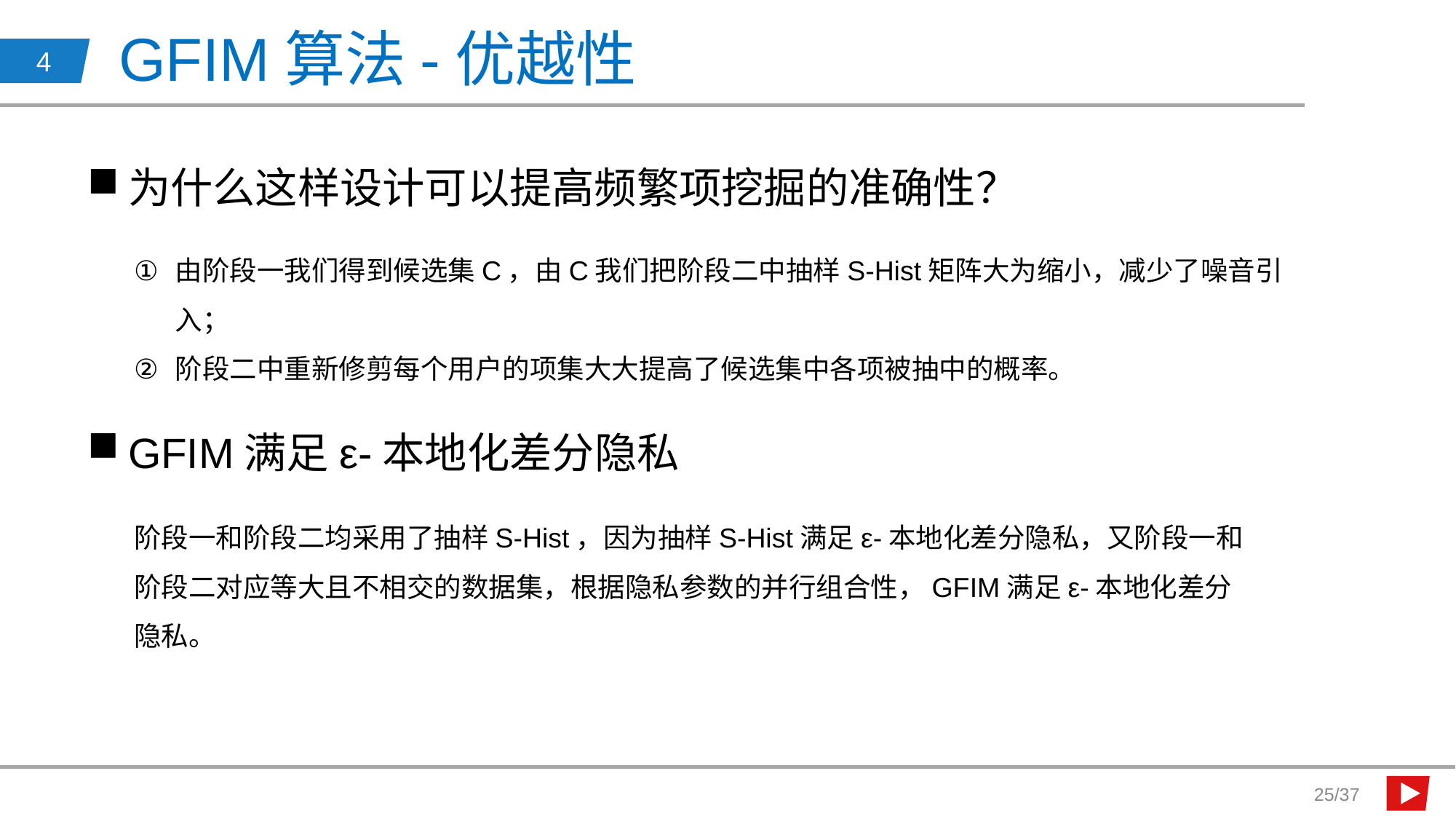

GFIM算法-优越性
4
为什么这样设计可以提高频繁项挖掘的准确性？

由阶段一我们得到候选集C，由C我们把阶段二中抽样S-Hist矩阵大为缩小，减少了噪音引入；
阶段二中重新修剪每个用户的项集大大提高了候选集中各项被抽中的概率。
GFIM满足ε-本地化差分隐私

阶段一和阶段二均采用了抽样S-Hist，因为抽样S-Hist满足ε-本地化差分隐私，又阶段一和阶段二对应等大且不相交的数据集，根据隐私参数的并行组合性，GFIM满足ε-本地化差分隐私。
25/37